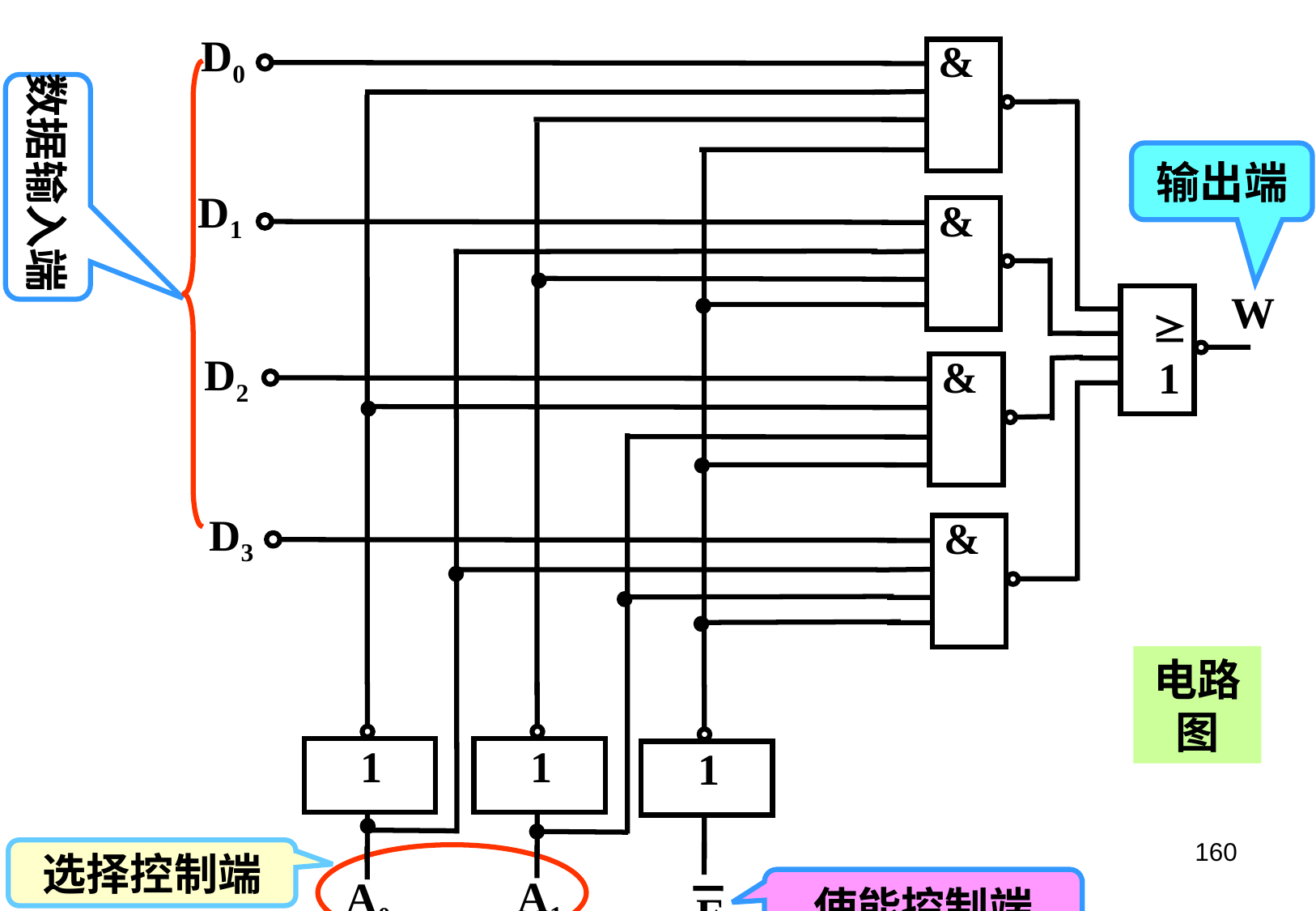

D0
&

D1
&

≥1

D2

&

D3
&

1

1

1

A1
A0
W
E

数据输入端

输出端
电路图
160
选择控制端

使能控制端